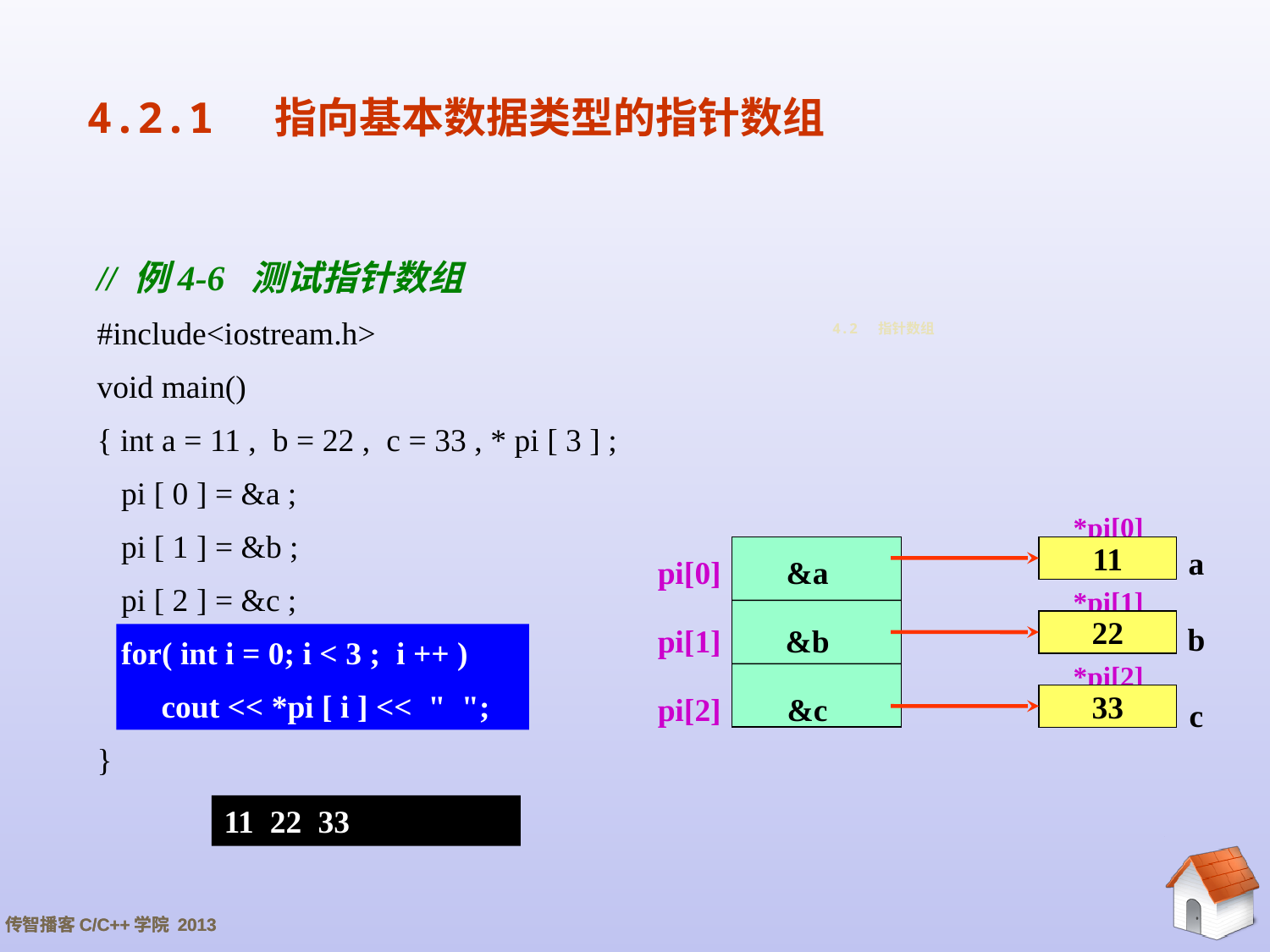

4.2.1  指向基本数据类型的指针数组
# 4.2  指针数组
// 例4-6  测试指针数组
#include<iostream.h>
void main()
{ int a = 11 ,  b = 22 ,  c = 33 , * pi [ 3 ] ;
   pi [ 0 ] = &a ;
   pi [ 1 ] = &b ;
   pi [ 2 ] = &c ;
   for( int i = 0; i < 3 ;  i ++ )
        cout << *pi [ i ] <<  "  ";
}
*pi[0]
*pi[1]
*pi[2]
a
b
c
11
22
33
pi[0]
pi[1]
pi[2]

&a
&b
&c

11  22  33